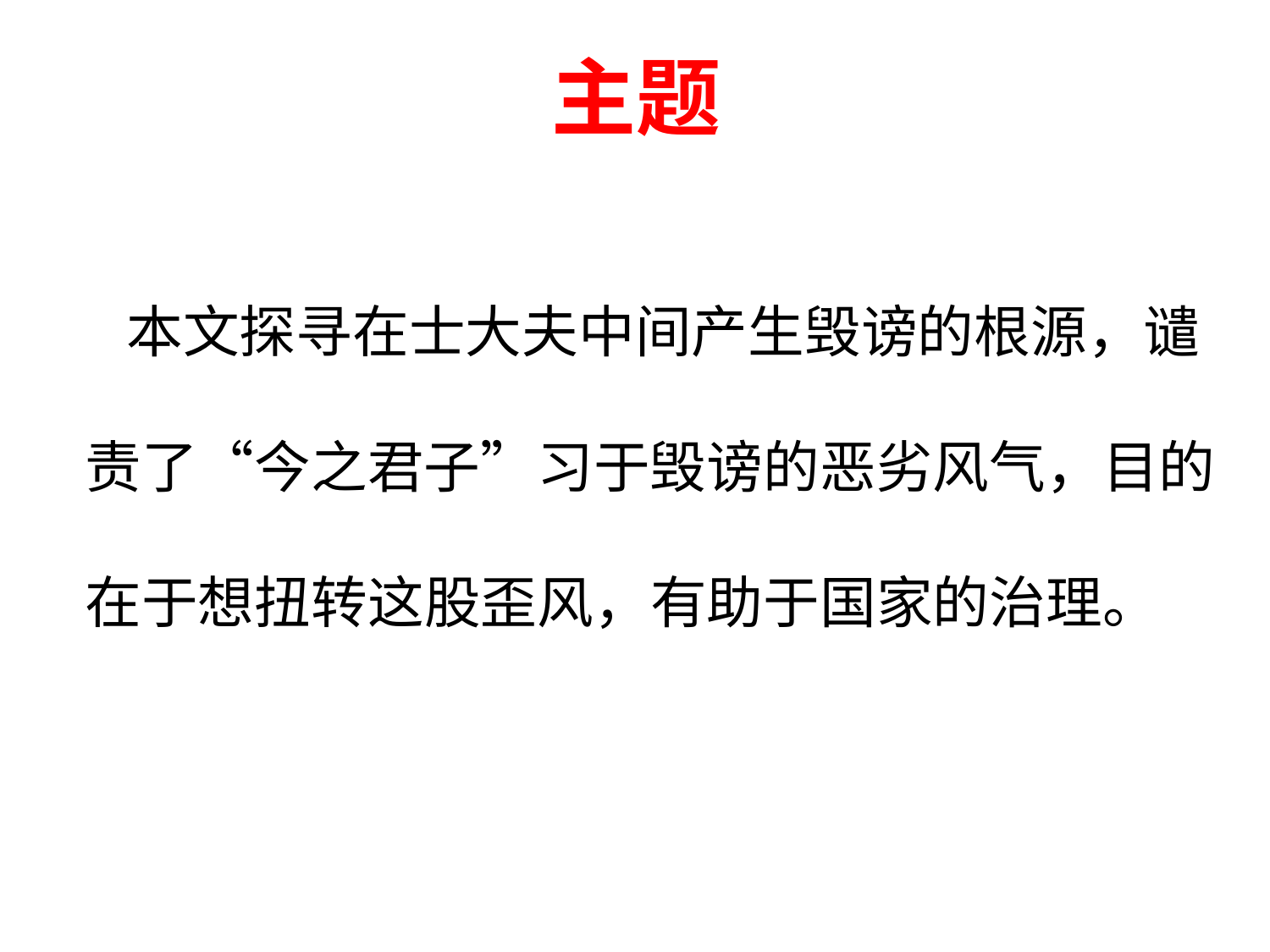

# 主题
       本文探寻在士大夫中间产生毁谤的根源，谴责了“今之君子”习于毁谤的恶劣风气，目的在于想扭转这股歪风，有助于国家的治理。